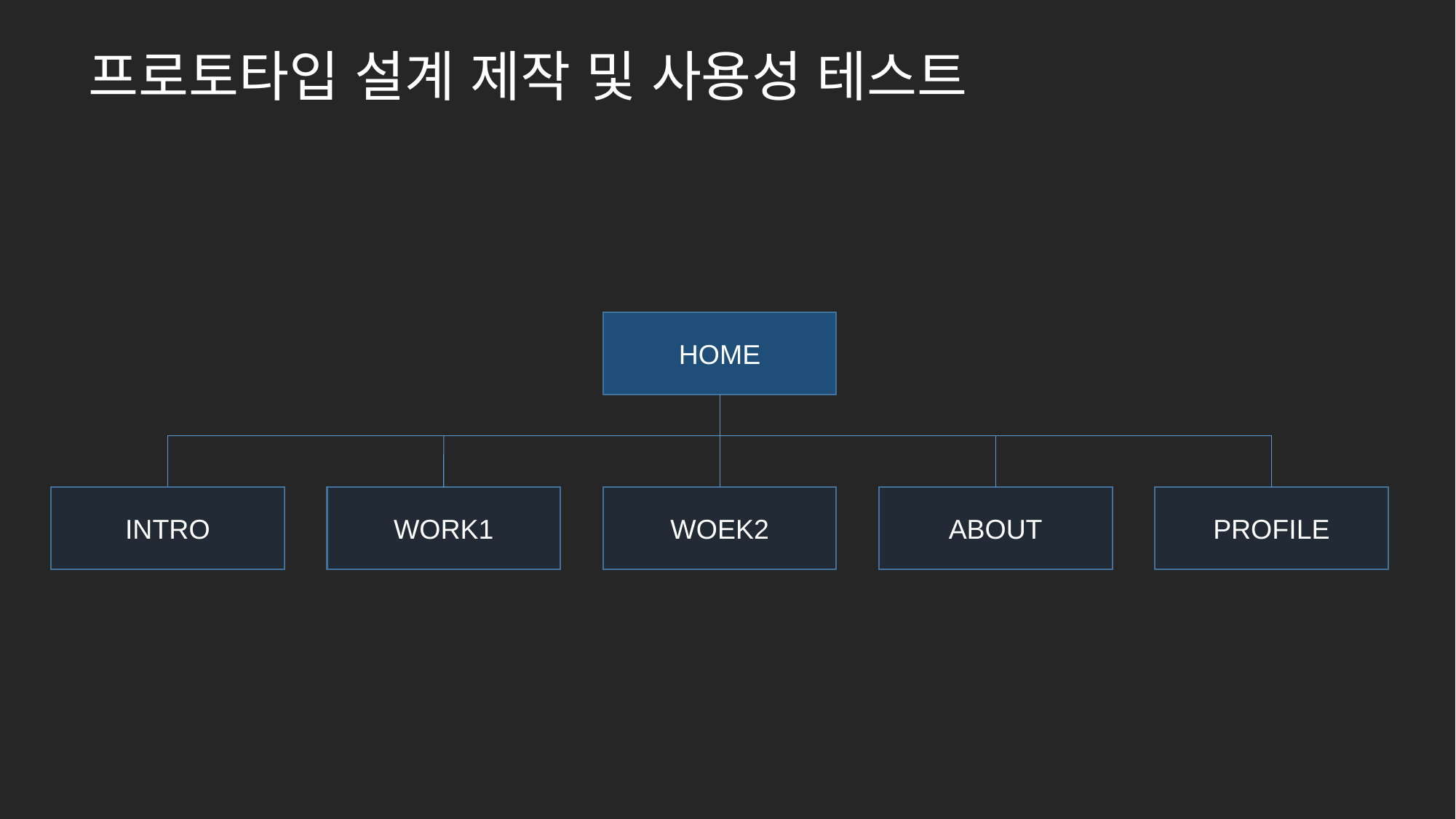

프로토타입 설계 제작 및 사용성 테스트

HOME
INTRO
WORK1
WOEK2
ABOUT
PROFILE